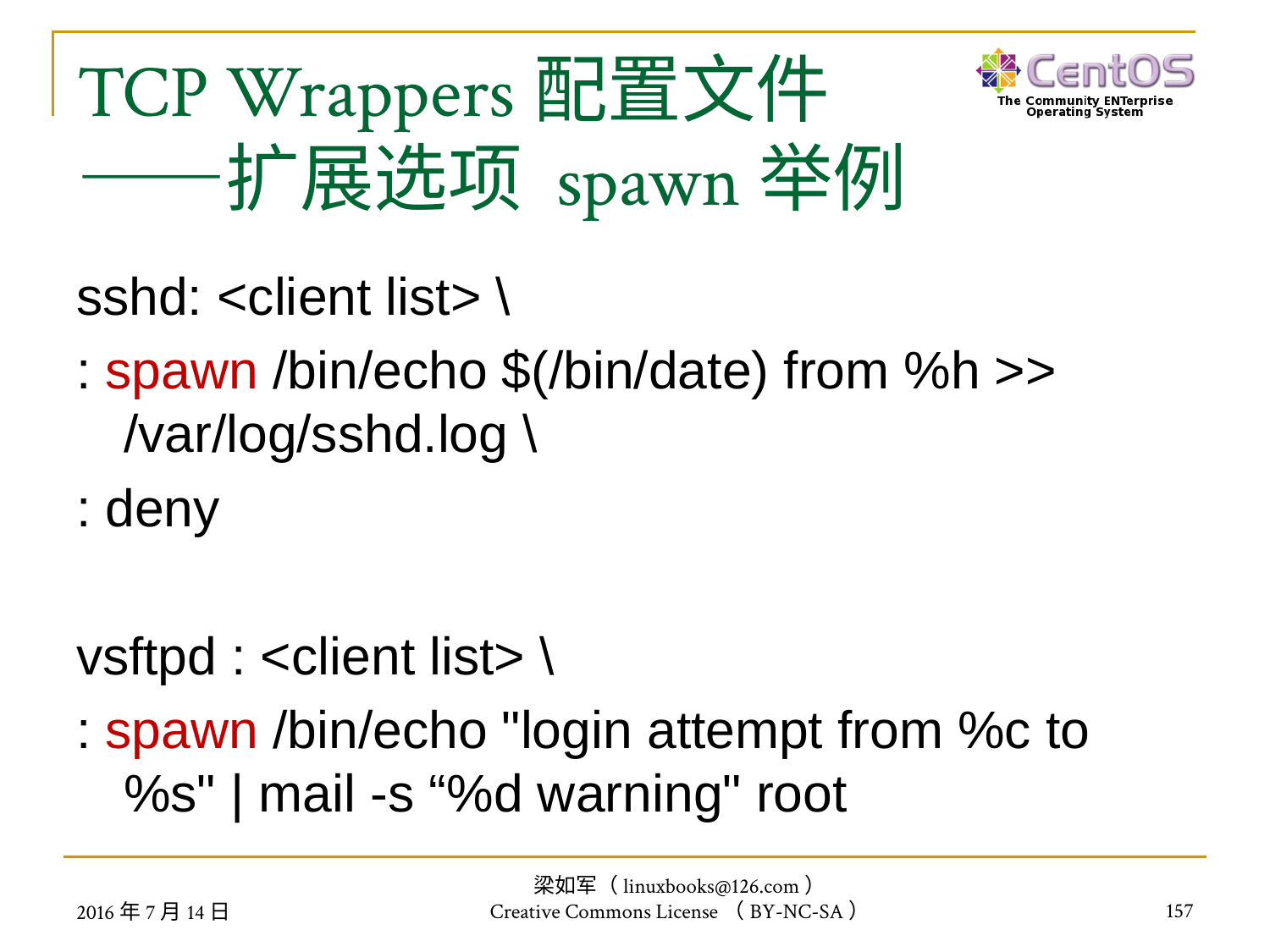

# TCP Wrappers配置文件 ——扩展选项 spawn举例
sshd: <client list> \
: spawn /bin/echo $(/bin/date) from %h >> /var/log/sshd.log \
: deny

vsftpd : <client list> \
: spawn /bin/echo "login attempt from %c to %s" | mail -s “%d warning" root
梁如军（linuxbooks@126.com）
Creative Commons License（BY-NC-SA）
2016年7月14日
157